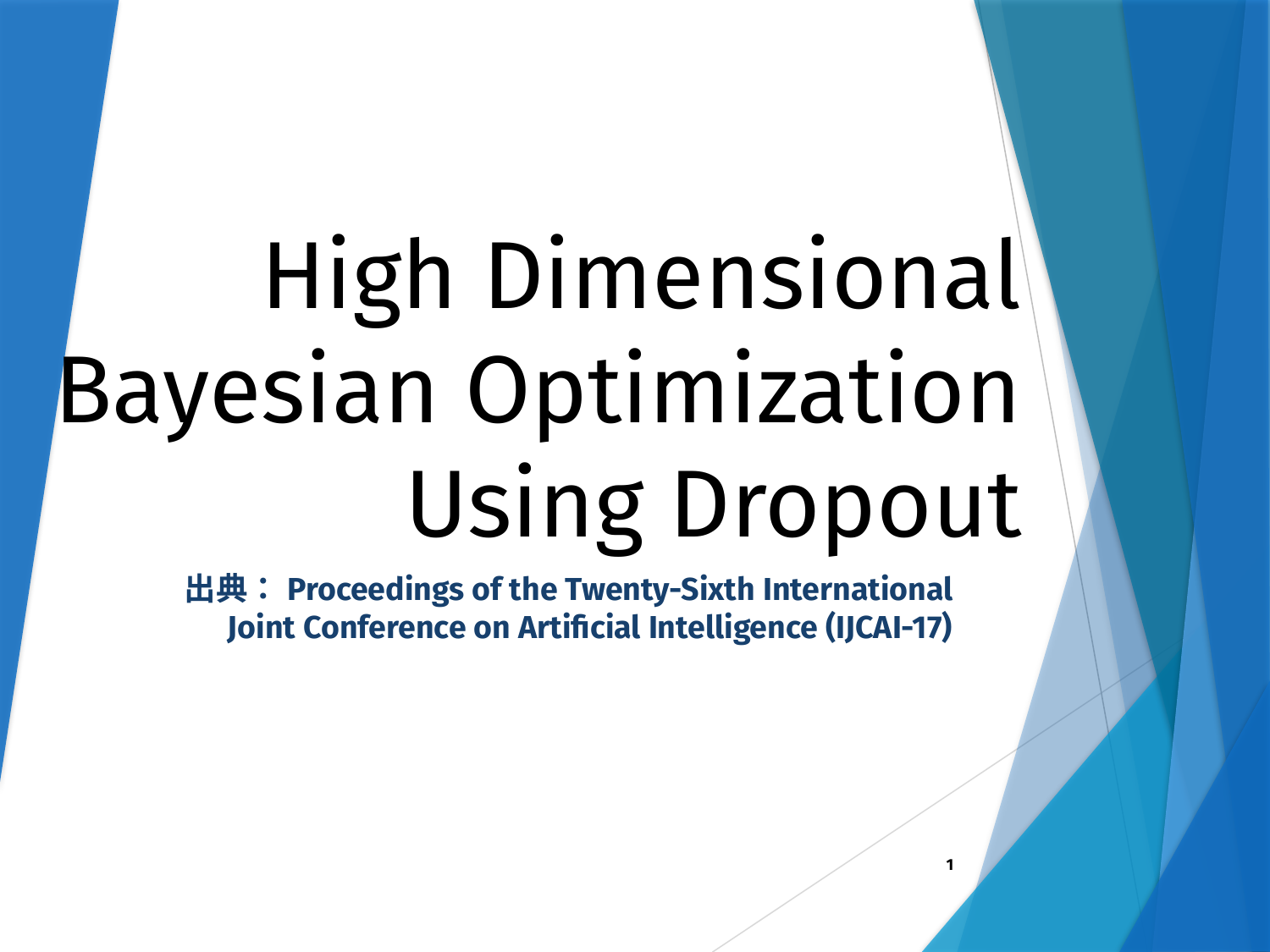

# High Dimensional Bayesian Optimization Using Dropout
出典：Proceedings of the Twenty-Sixth International Joint Conference on Artificial Intelligence (IJCAI-17)
1